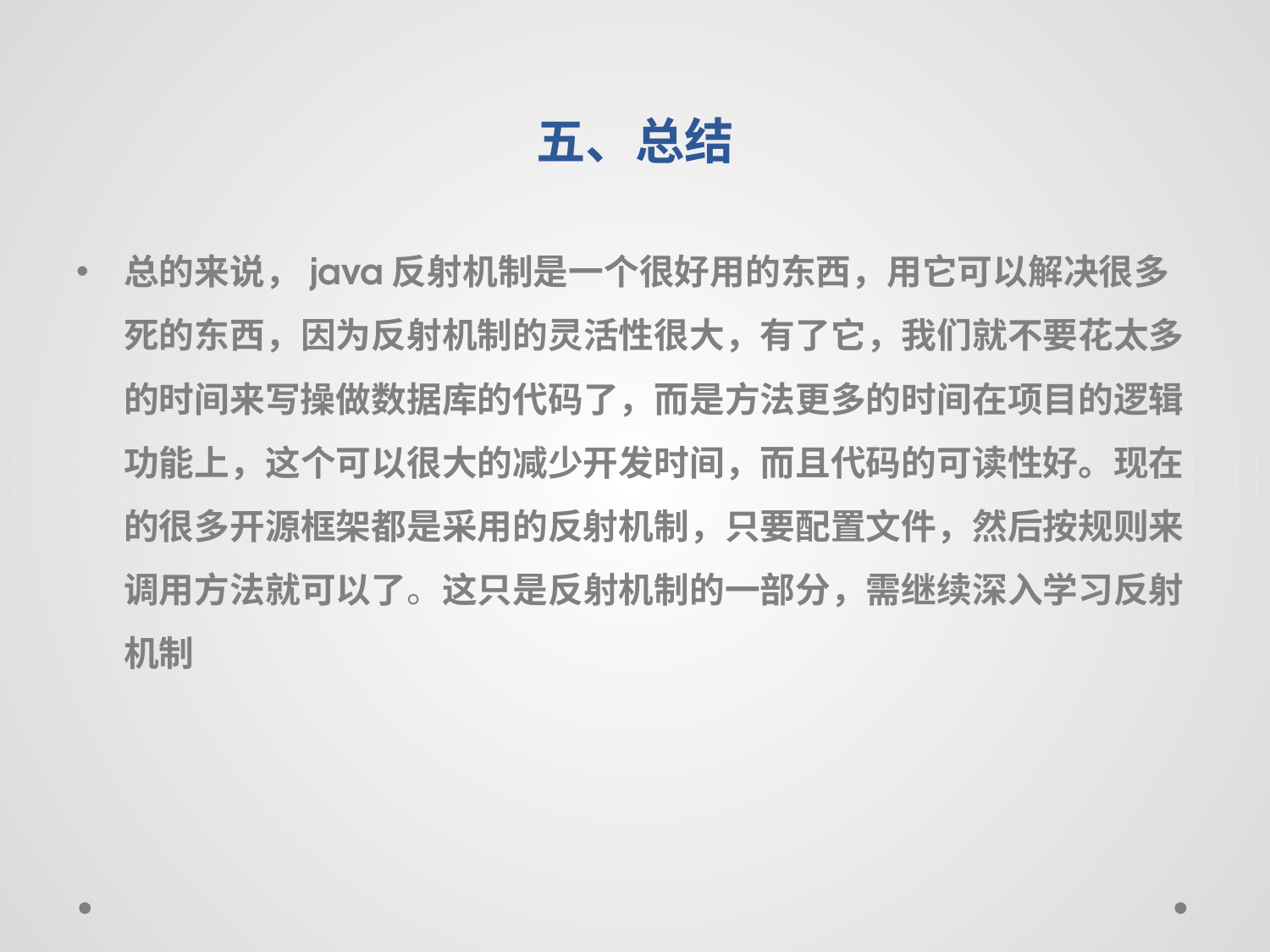

# 五、总结
总的来说，java反射机制是一个很好用的东西，用它可以解决很多死的东西，因为反射机制的灵活性很大，有了它，我们就不要花太多的时间来写操做数据库的代码了，而是方法更多的时间在项目的逻辑功能上，这个可以很大的减少开发时间，而且代码的可读性好。现在的很多开源框架都是采用的反射机制，只要配置文件，然后按规则来调用方法就可以了。这只是反射机制的一部分，需继续深入学习反射机制